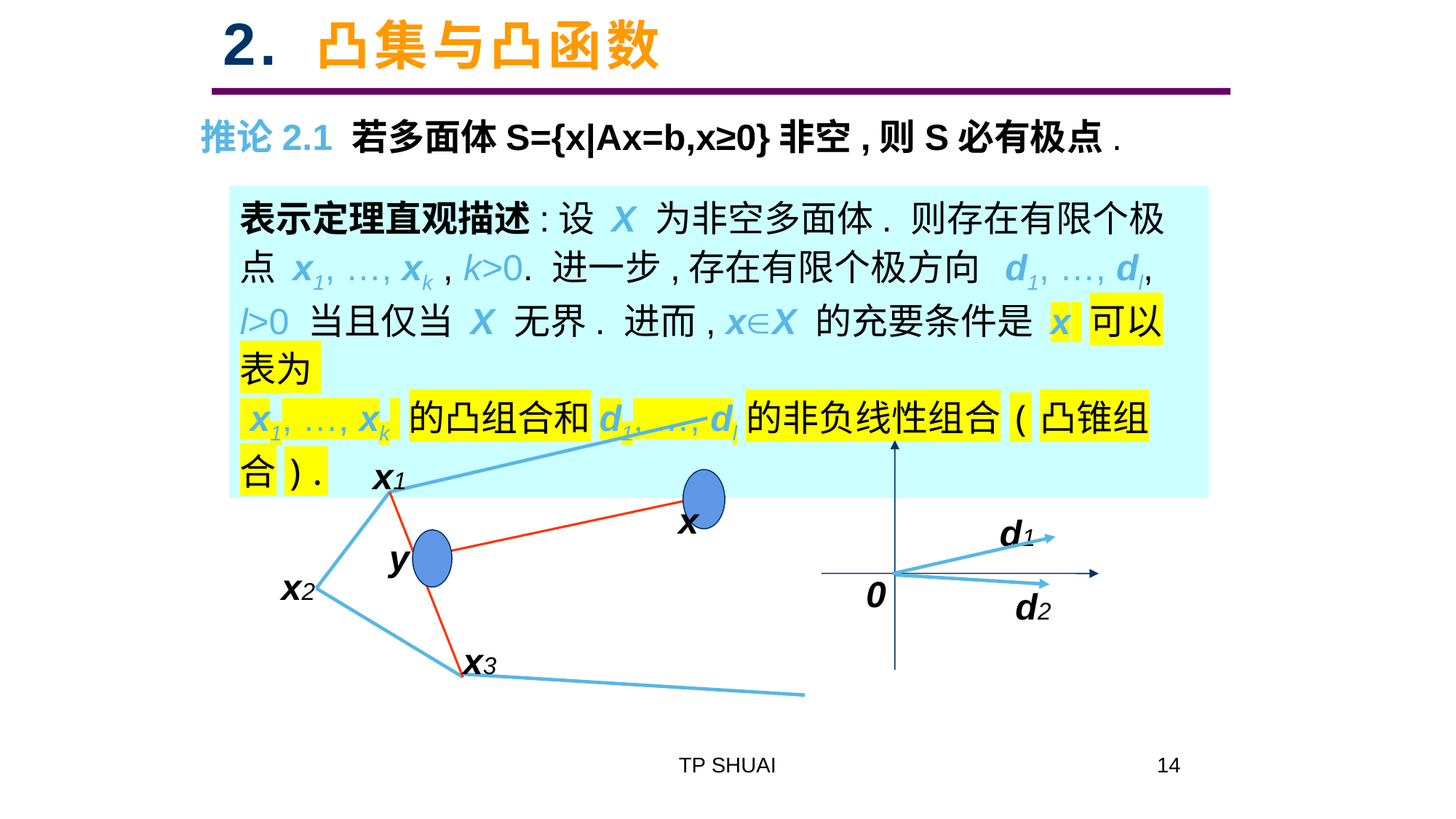

2. 凸集与凸函数

推论2.1 若多面体S={x|Ax=b,x≥0}非空,则S必有极点.
表示定理直观描述:设 X 为非空多面体. 则存在有限个极点 x1, …, xk , k>0. 进一步,存在有限个极方向  d1, …, dl, l>0 当且仅当 X 无界. 进而, x∈X 的充要条件是 x 可以表为
 x1, …, xk 的凸组合和d1, …, dl的非负线性组合(凸锥组合).

x1

x

d1
y

x2
0

d2

x3

TP SHUAI
14